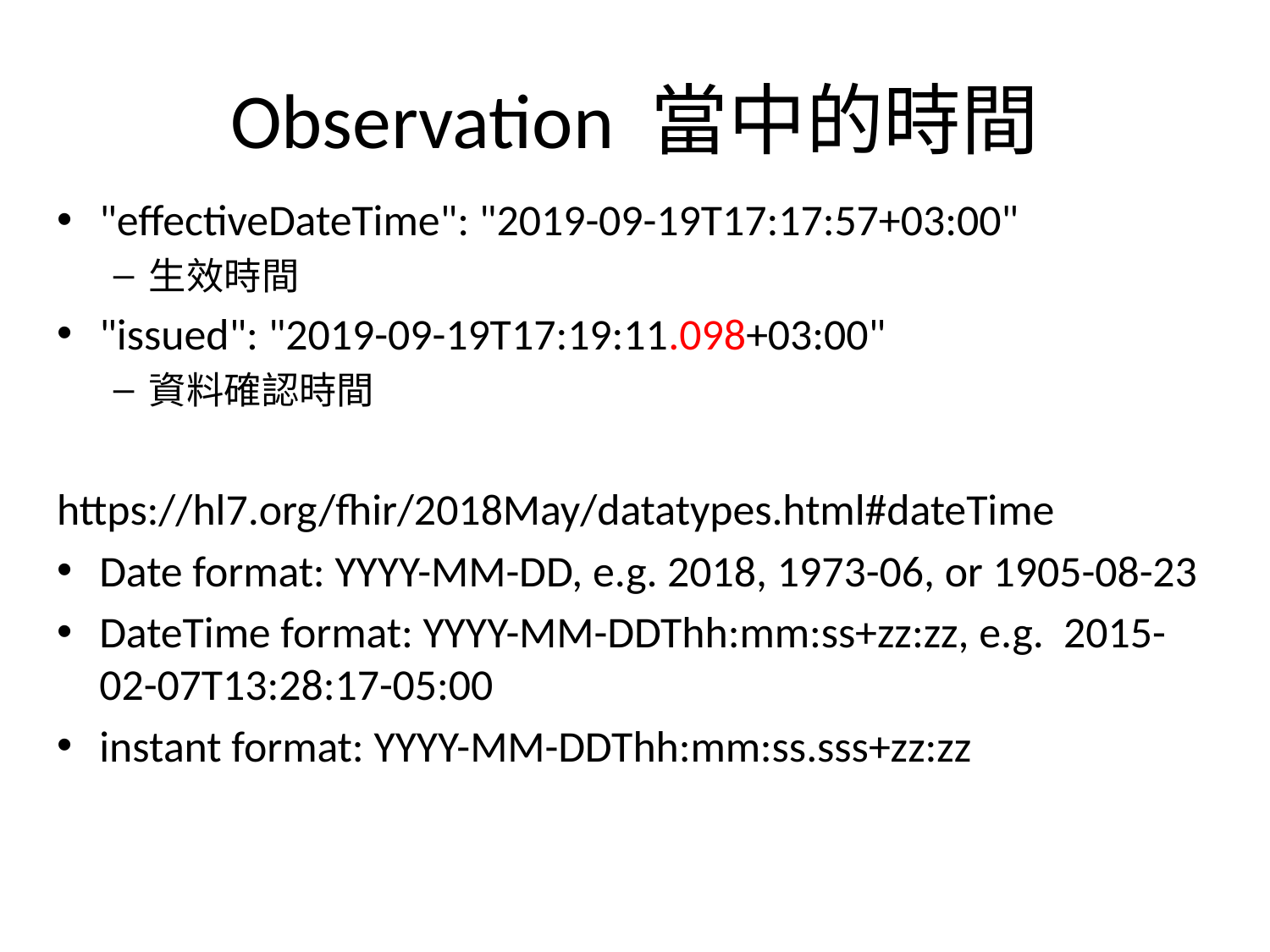

# Observation 當中的時間
"effectiveDateTime": "2019-09-19T17:17:57+03:00"
生效時間
"issued": "2019-09-19T17:19:11.098+03:00"
資料確認時間

https://hl7.org/fhir/2018May/datatypes.html#dateTime
Date format: YYYY-MM-DD, e.g. 2018, 1973-06, or 1905-08-23
DateTime format: YYYY-MM-DDThh:mm:ss+zz:zz, e.g.  2015-02-07T13:28:17-05:00
instant format: YYYY-MM-DDThh:mm:ss.sss+zz:zz